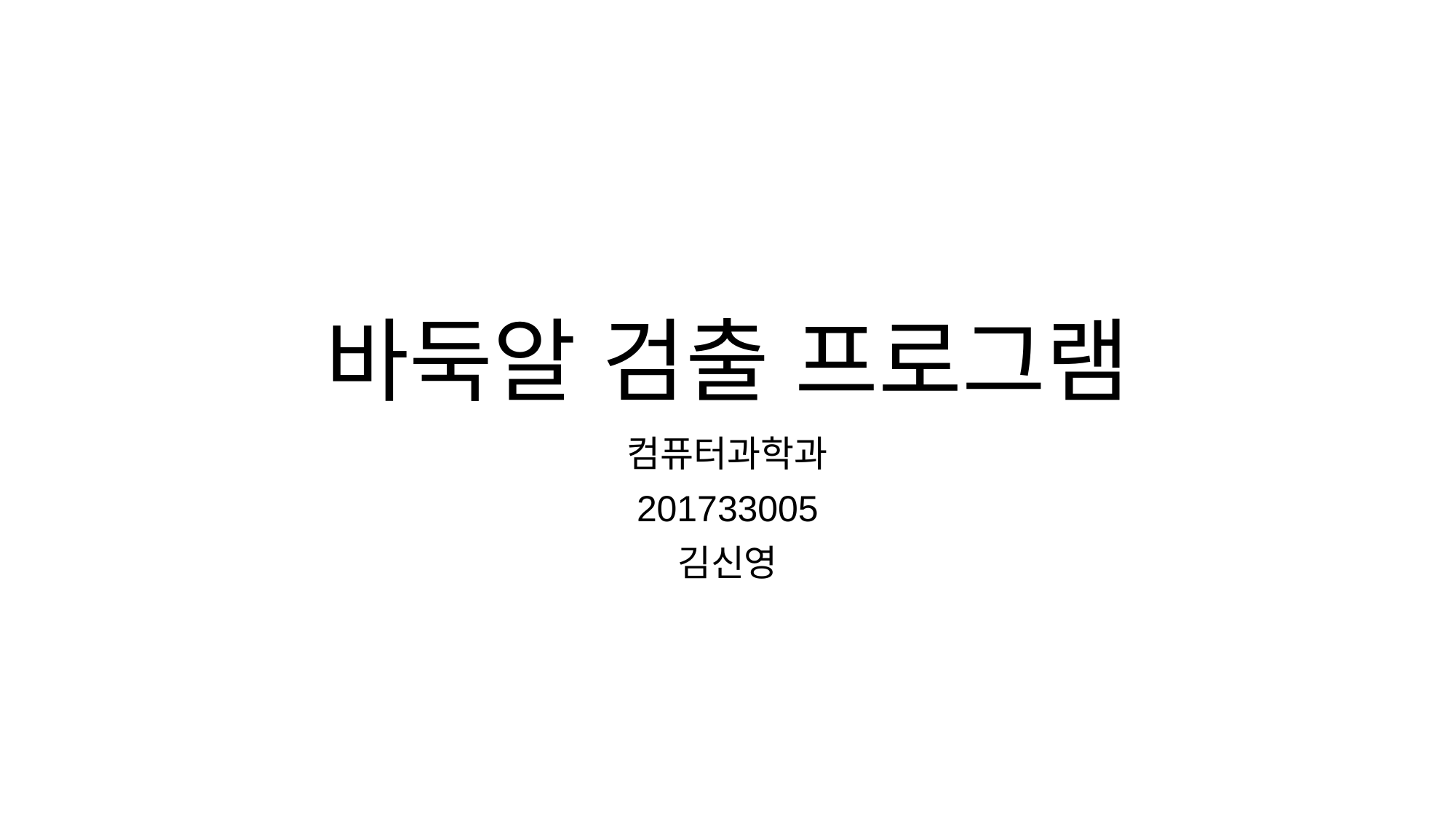

# 바둑알 검출 프로그램
컴퓨터과학과
201733005
김신영